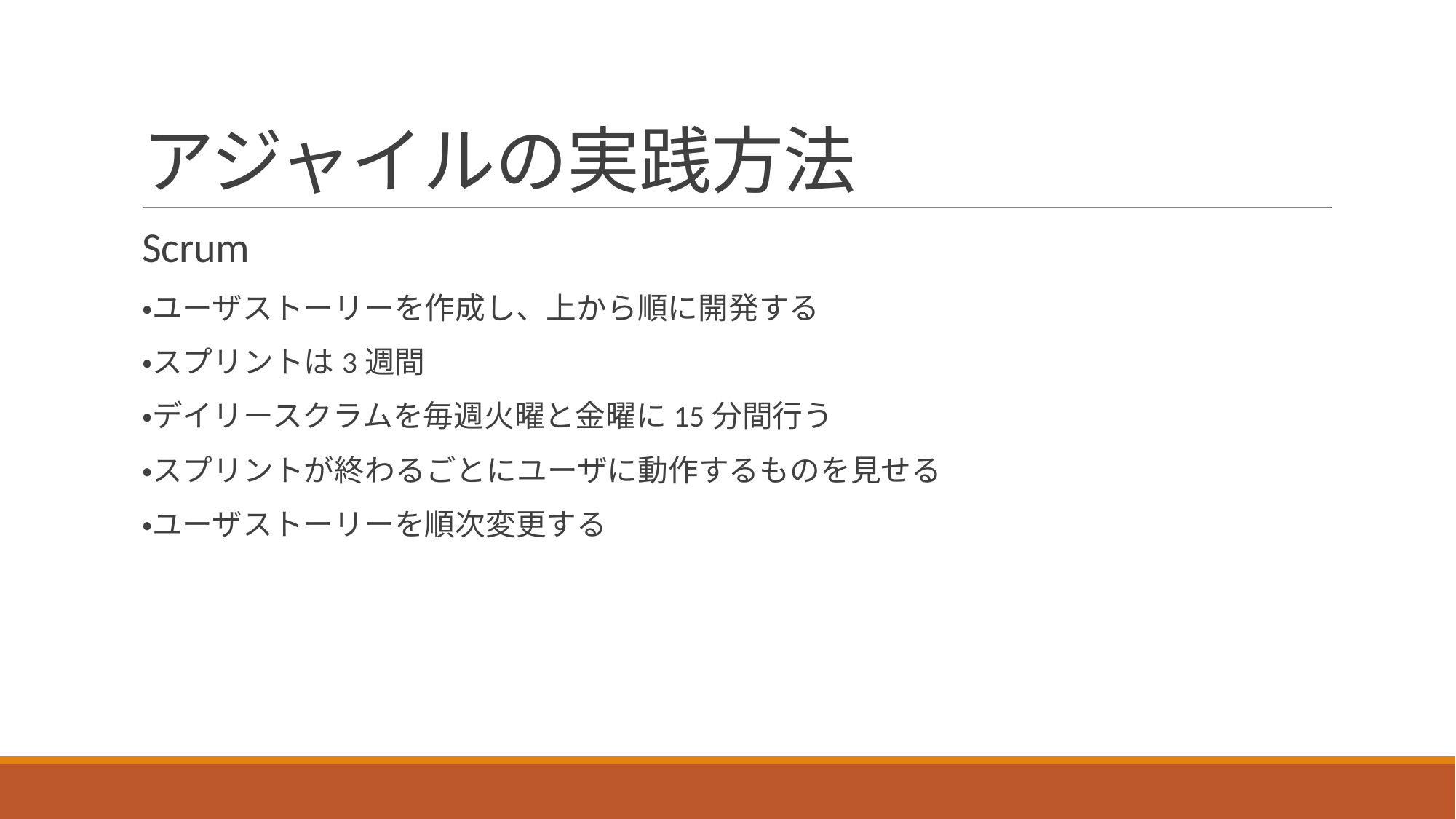

# アジャイルの実践方法
Scrum
・ユーザストーリーを作成し、上から順に開発する
・スプリントは3週間
・デイリースクラムを毎週火曜と金曜に15分間行う
・スプリントが終わるごとにユーザに動作するものを見せる
・ユーザストーリーを順次変更する